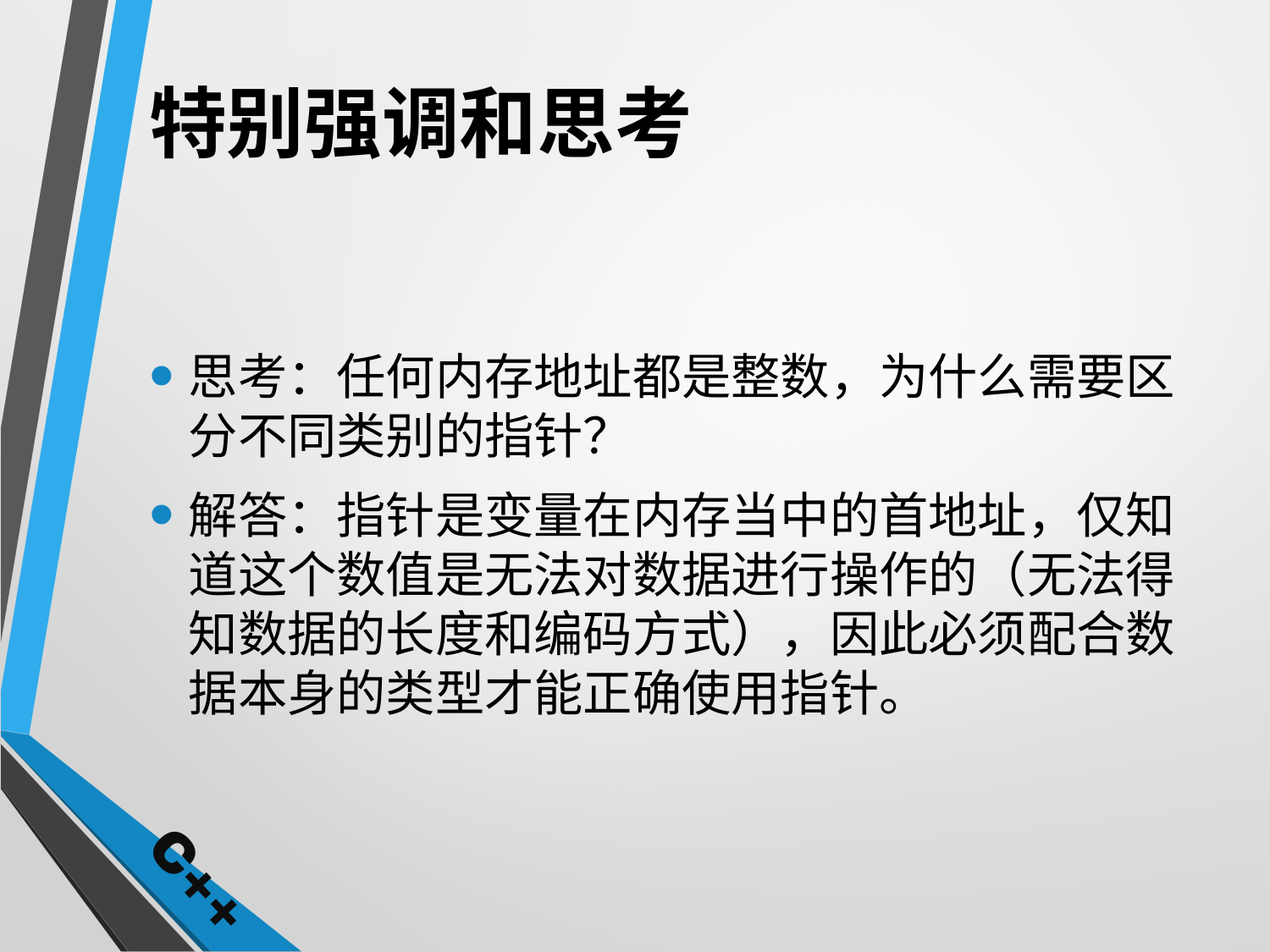

# 特别强调和思考
思考：任何内存地址都是整数，为什么需要区分不同类别的指针？
解答：指针是变量在内存当中的首地址，仅知道这个数值是无法对数据进行操作的（无法得知数据的长度和编码方式），因此必须配合数据本身的类型才能正确使用指针。